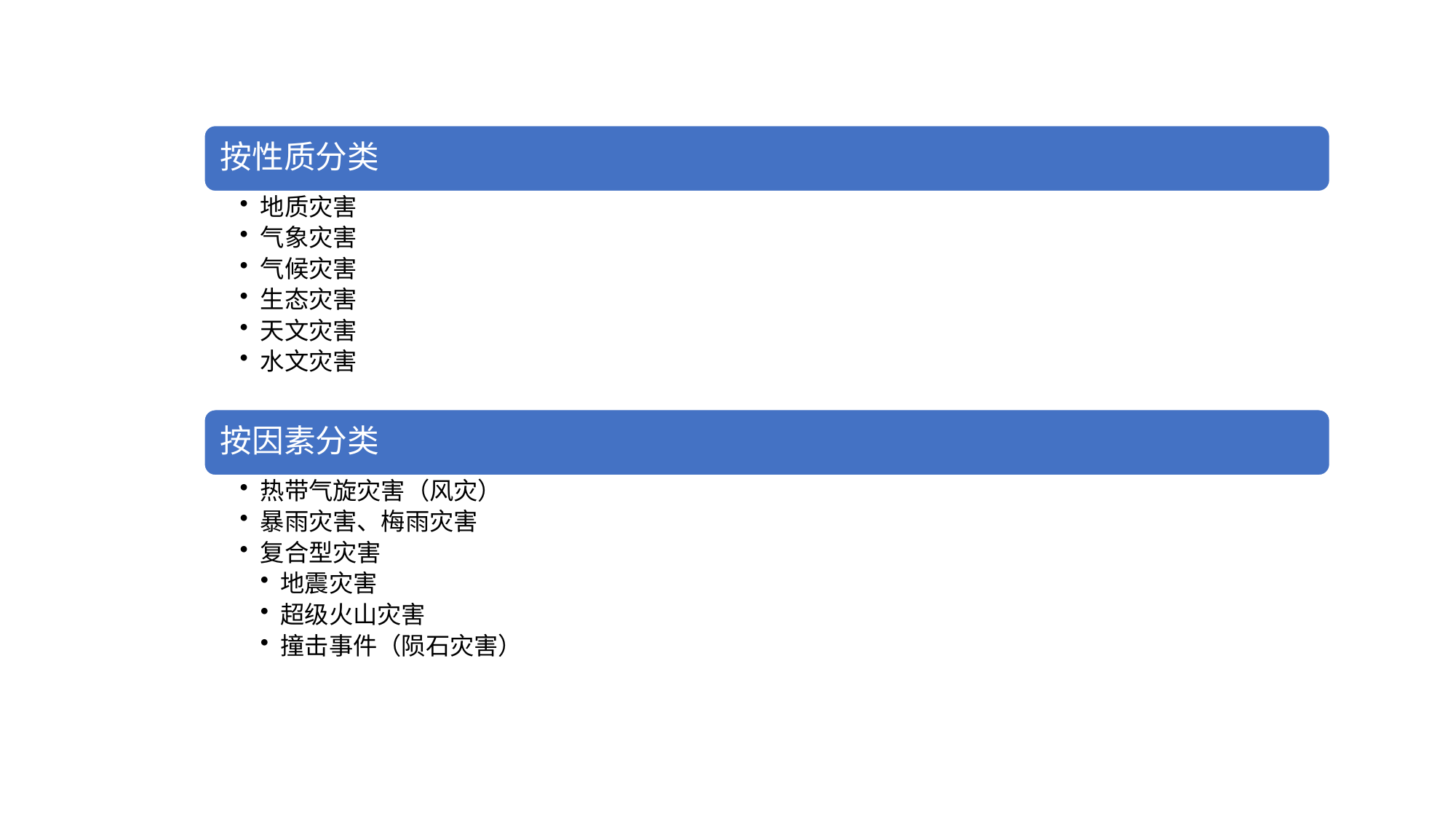

按性质分类
地质灾害
气象灾害
气候灾害
生态灾害
天文灾害
水文灾害
按因素分类
热带气旋灾害（风灾）
暴雨灾害、梅雨灾害
复合型灾害
地震灾害
超级火山灾害
撞击事件（陨石灾害）